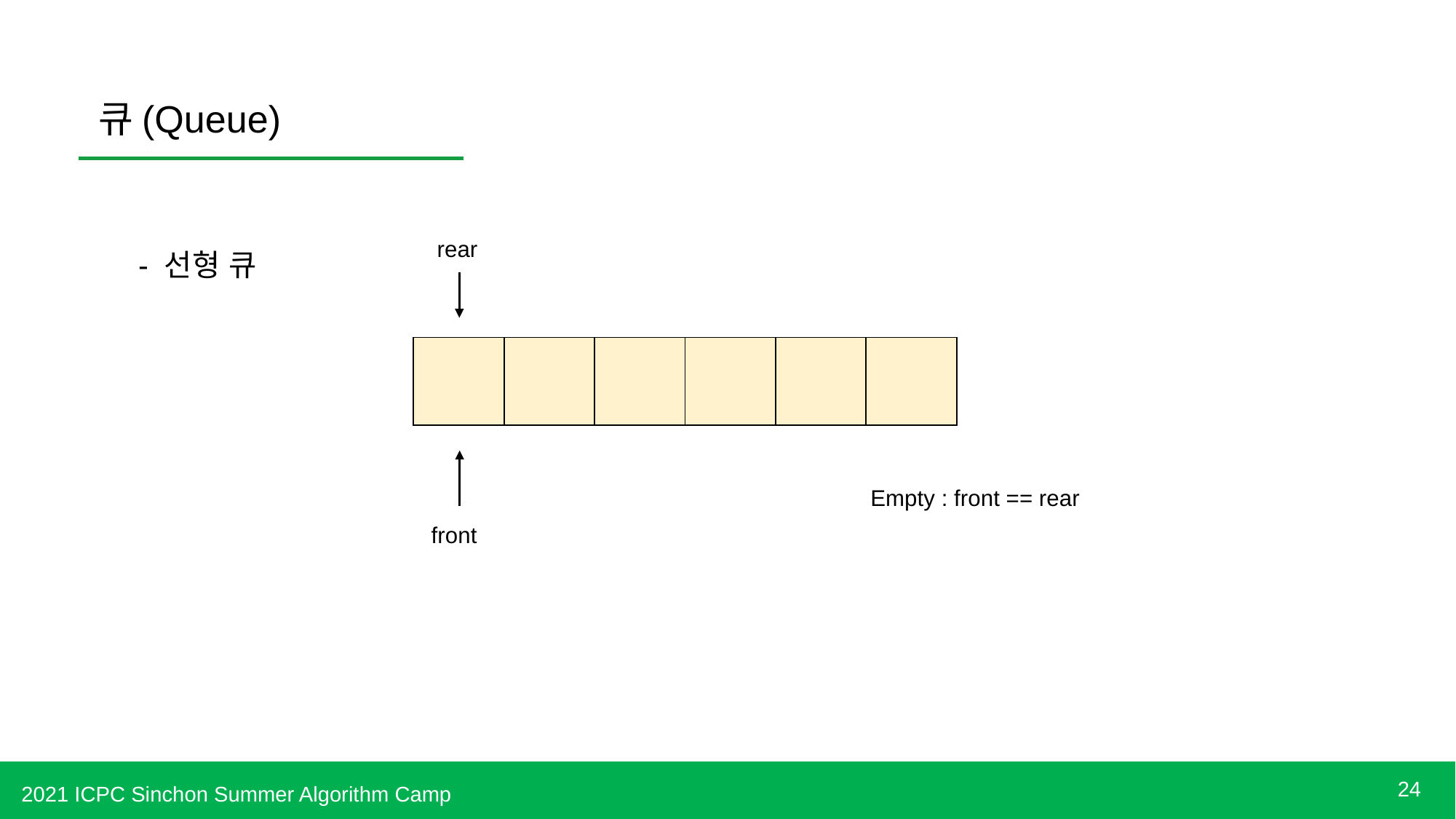

큐(Queue)
rear
- 선형 큐
|  |  |  |  |  |  |
| --- | --- | --- | --- | --- | --- |
Empty : front == rear
front

24
2021 ICPC Sinchon Summer Algorithm Camp